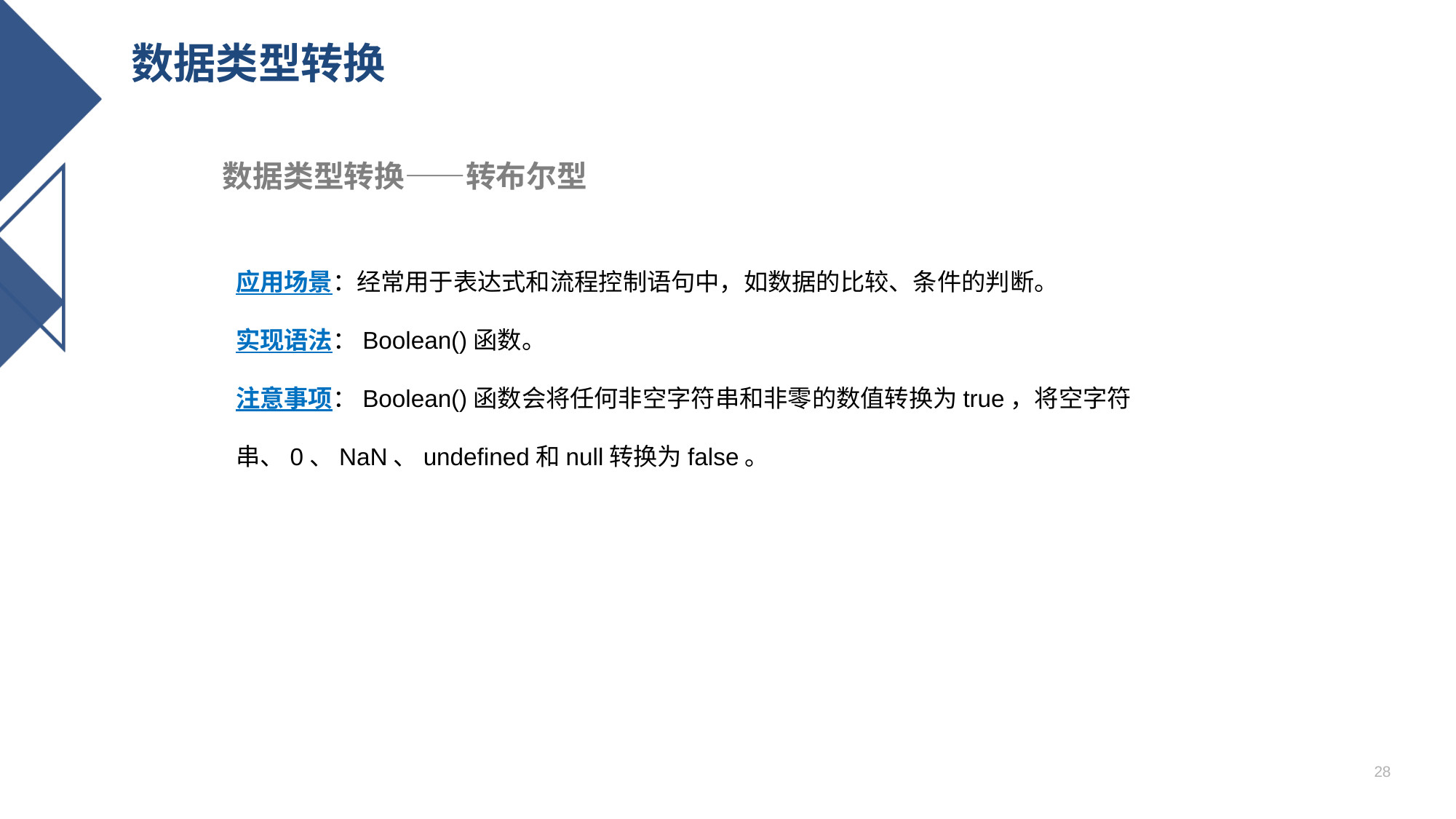

# 数据类型转换
数据类型转换——转布尔型
应用场景：经常用于表达式和流程控制语句中，如数据的比较、条件的判断。
实现语法：Boolean()函数。
注意事项：Boolean()函数会将任何非空字符串和非零的数值转换为true，将空字符串、0、NaN、undefined和null转换为false。
28